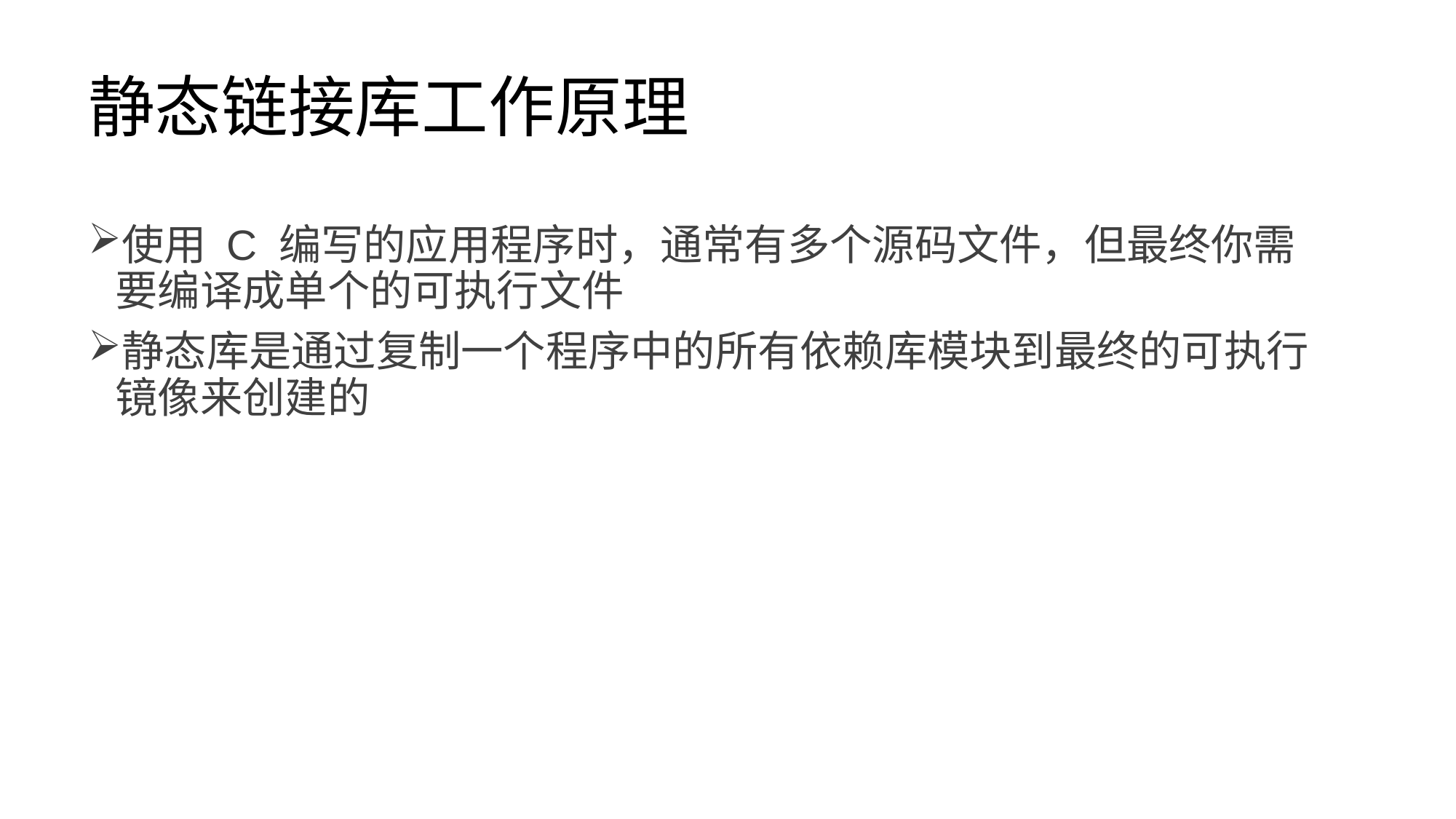

# 静态链接库工作原理
使用 C 编写的应用程序时，通常有多个源码文件，但最终你需要编译成单个的可执行文件
静态库是通过复制一个程序中的所有依赖库模块到最终的可执行镜像来创建的